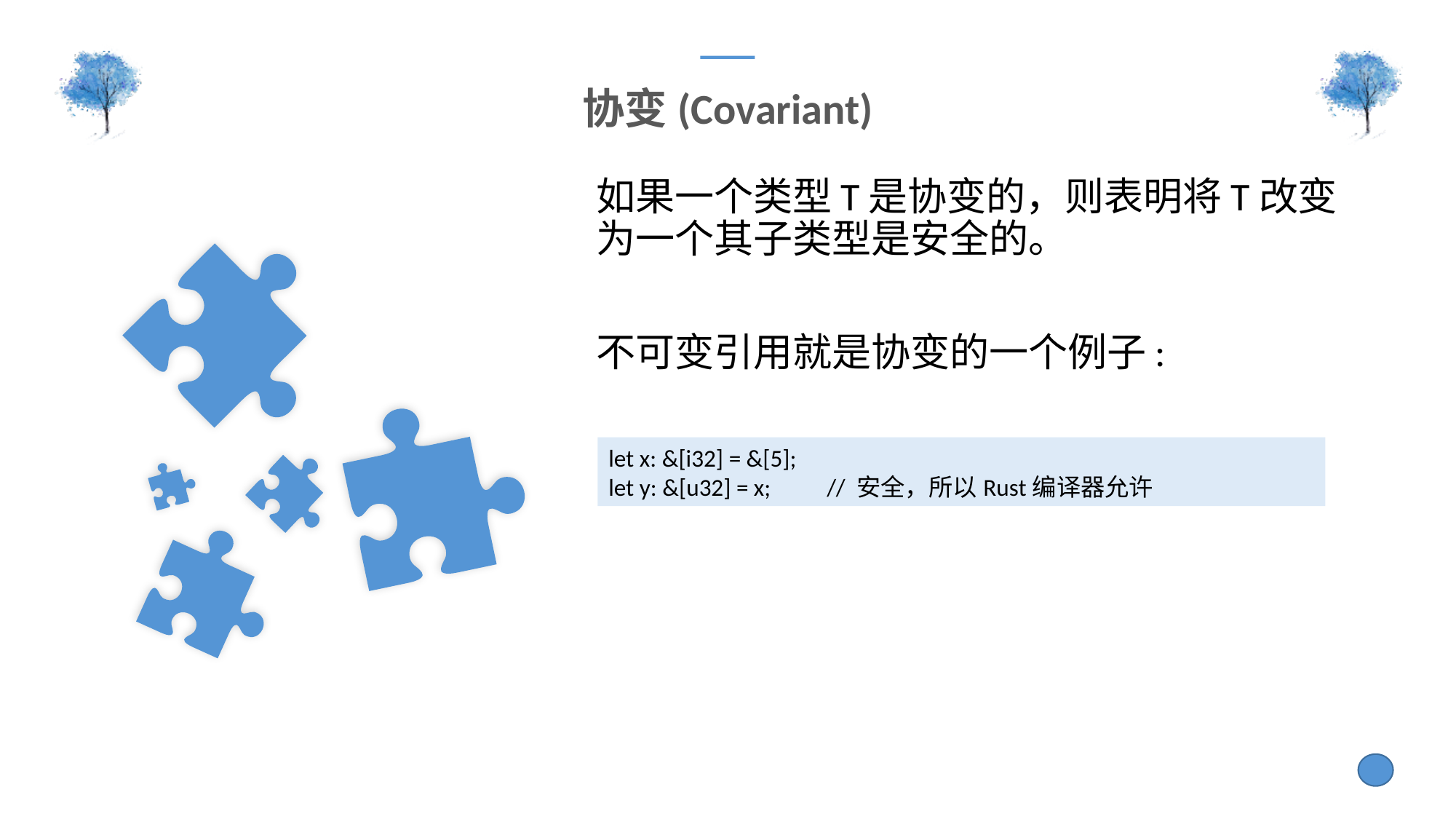

协变(Covariant)
如果一个类型T是协变的，则表明将T改变为一个其子类型是安全的。

不可变引用就是协变的一个例子:

let x: &[i32] = &[5];
let y: &[u32] = x;  	// 安全，所以Rust编译器允许